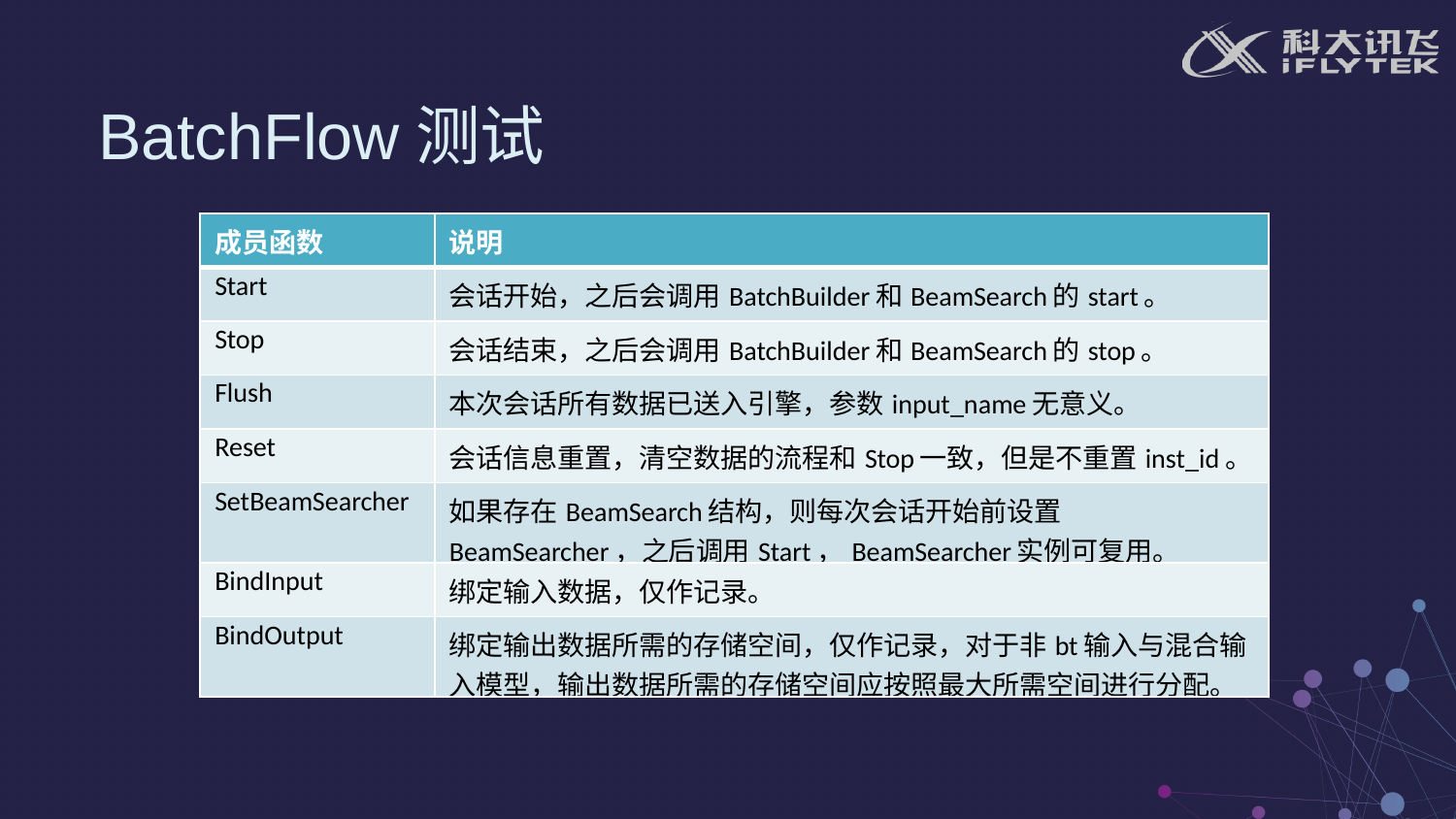

BatchFlow测试
| 成员函数 | 说明 |
| --- | --- |
| Start | 会话开始，之后会调用BatchBuilder和BeamSearch的start。 |
| Stop | 会话结束，之后会调用BatchBuilder和BeamSearch的stop。 |
| Flush | 本次会话所有数据已送入引擎，参数input\_name无意义。 |
| Reset | 会话信息重置，清空数据的流程和Stop一致，但是不重置inst\_id。 |
| SetBeamSearcher | 如果存在BeamSearch结构，则每次会话开始前设置BeamSearcher，之后调用Start，BeamSearcher实例可复用。 |
| BindInput | 绑定输入数据，仅作记录。 |
| BindOutput | 绑定输出数据所需的存储空间，仅作记录，对于非bt输入与混合输入模型，输出数据所需的存储空间应按照最大所需空间进行分配。 |